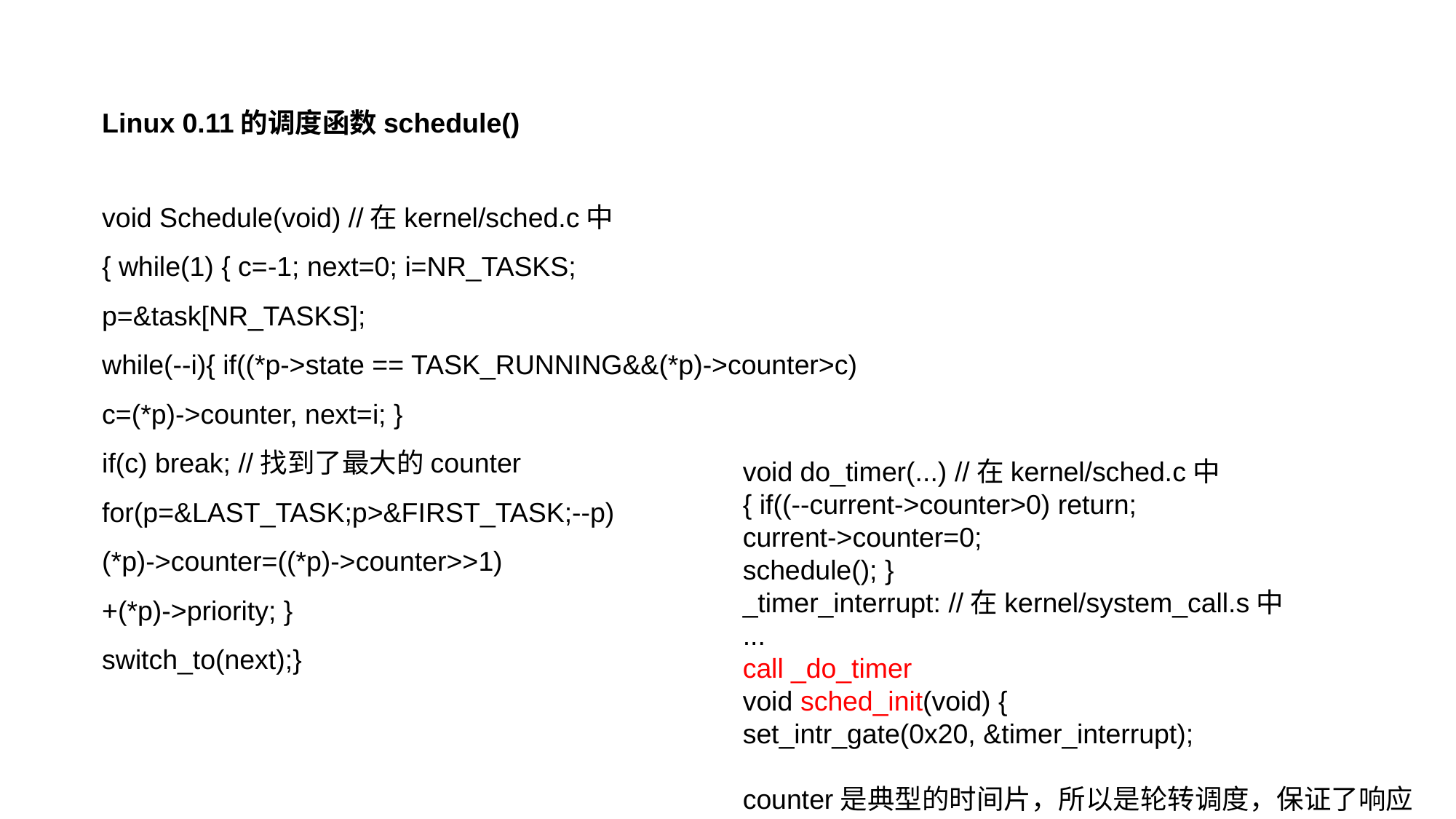

Linux 0.11的调度函数schedule()
void Schedule(void) //在kernel/sched.c中
{ while(1) { c=-1; next=0; i=NR_TASKS;
p=&task[NR_TASKS];
while(--i){ if((*p->state == TASK_RUNNING&&(*p)->counter>c)
c=(*p)->counter, next=i; }
if(c) break; //找到了最大的counter
for(p=&LAST_TASK;p>&FIRST_TASK;--p)
(*p)->counter=((*p)->counter>>1)
+(*p)->priority; }
switch_to(next);}

void do_timer(...) //在kernel/sched.c中
{ if((--current->counter>0) return;
current->counter=0;
schedule(); }
_timer_interrupt: //在kernel/system_call.s中
...
call _do_timer
void sched_init(void) {
set_intr_gate(0x20, &timer_interrupt);

counter是典型的时间片，所以是轮转调度，保证了响应